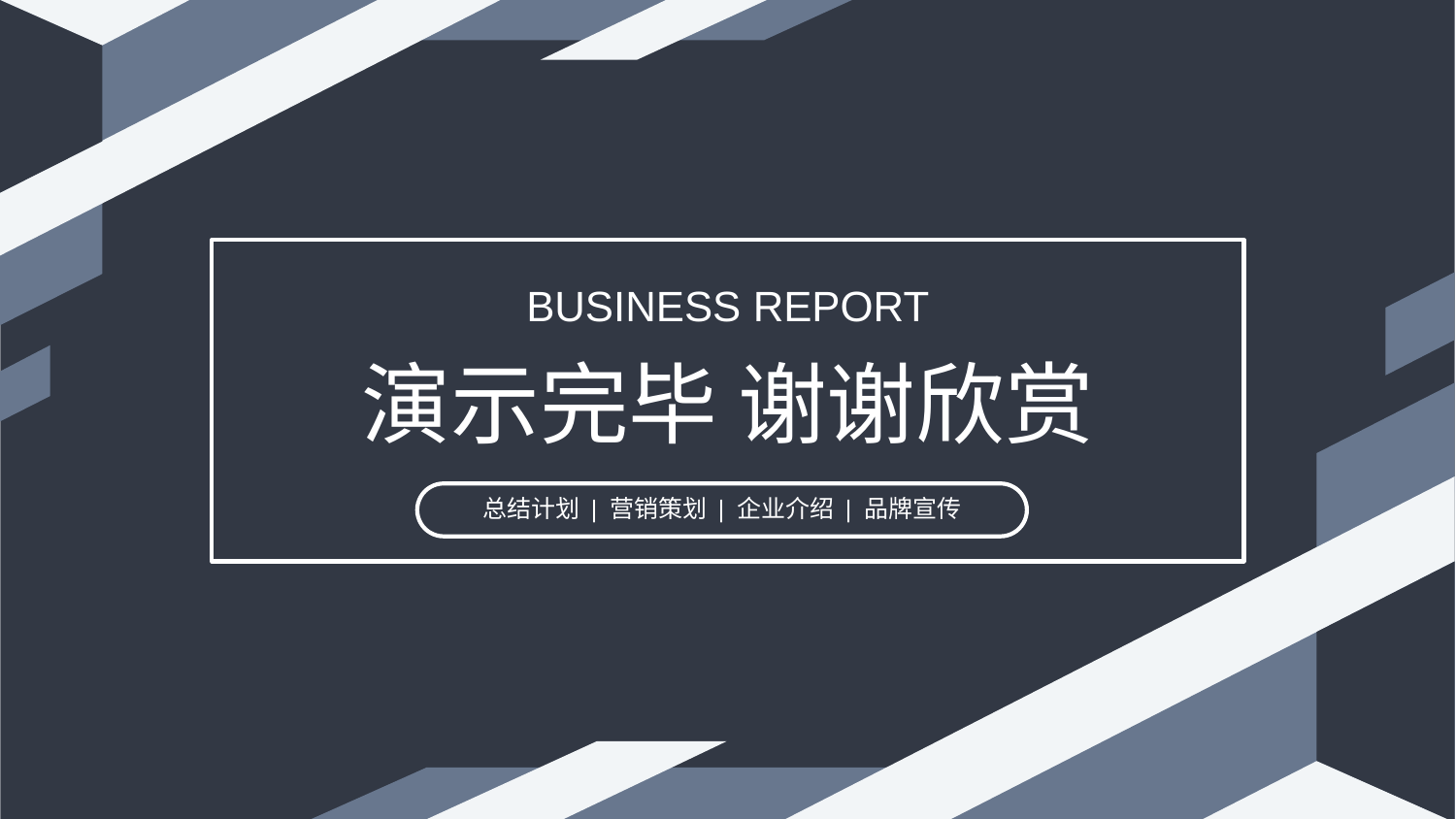

BUSINESS REPORT

演示完毕 谢谢欣赏

总结计划 | 营销策划 | 企业介绍 | 品牌宣传